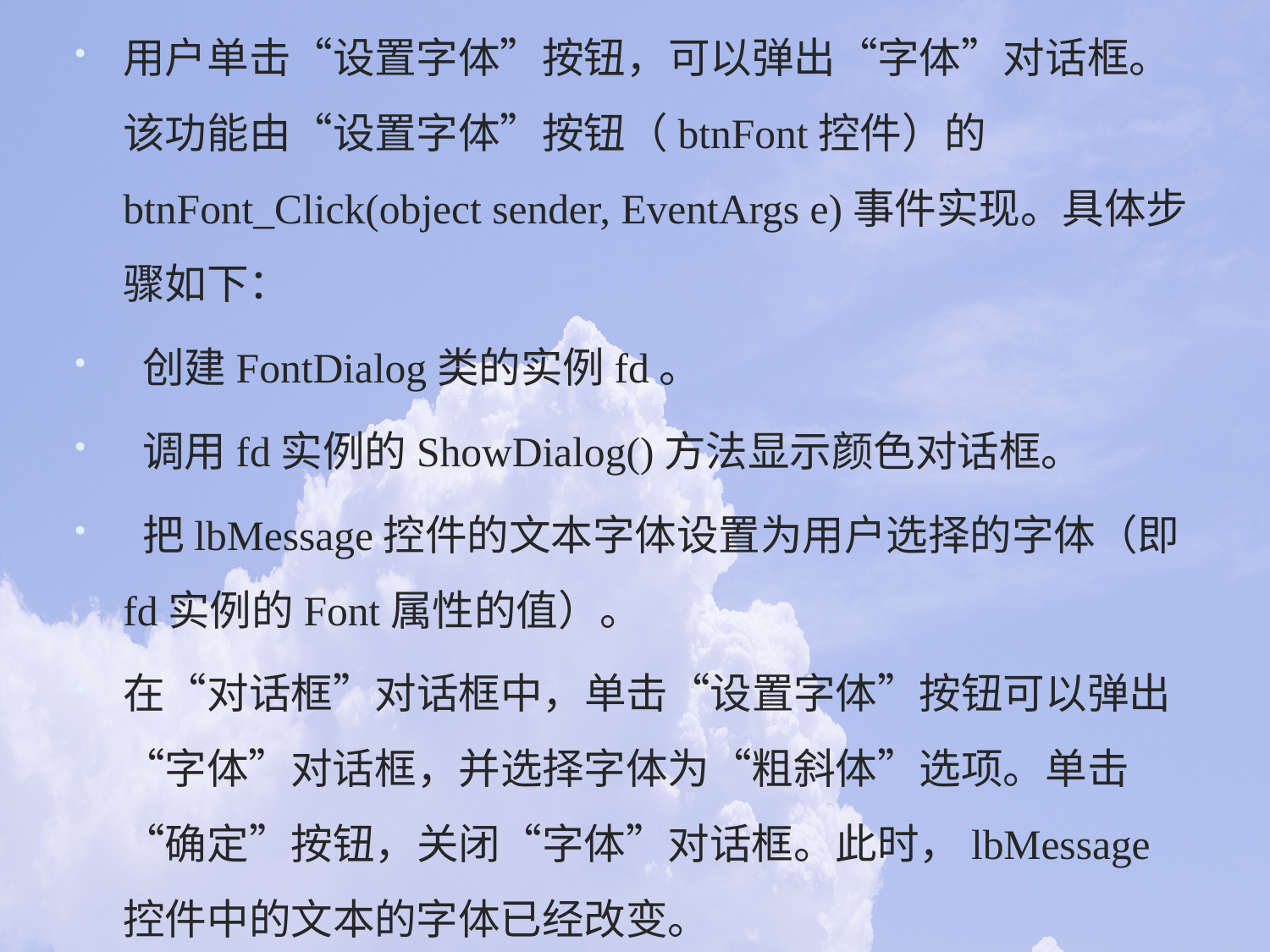

用户单击“设置字体”按钮，可以弹出“字体”对话框。该功能由“设置字体”按钮（btnFont控件）的btnFont_Click(object sender, EventArgs e)事件实现。具体步骤如下：
 创建FontDialog类的实例fd。
 调用fd实例的ShowDialog()方法显示颜色对话框。
 把lbMessage控件的文本字体设置为用户选择的字体（即fd实例的Font属性的值）。
在“对话框”对话框中，单击“设置字体”按钮可以弹出“字体”对话框，并选择字体为“粗斜体”选项。单击“确定”按钮，关闭“字体”对话框。此时，lbMessage控件中的文本的字体已经改变。